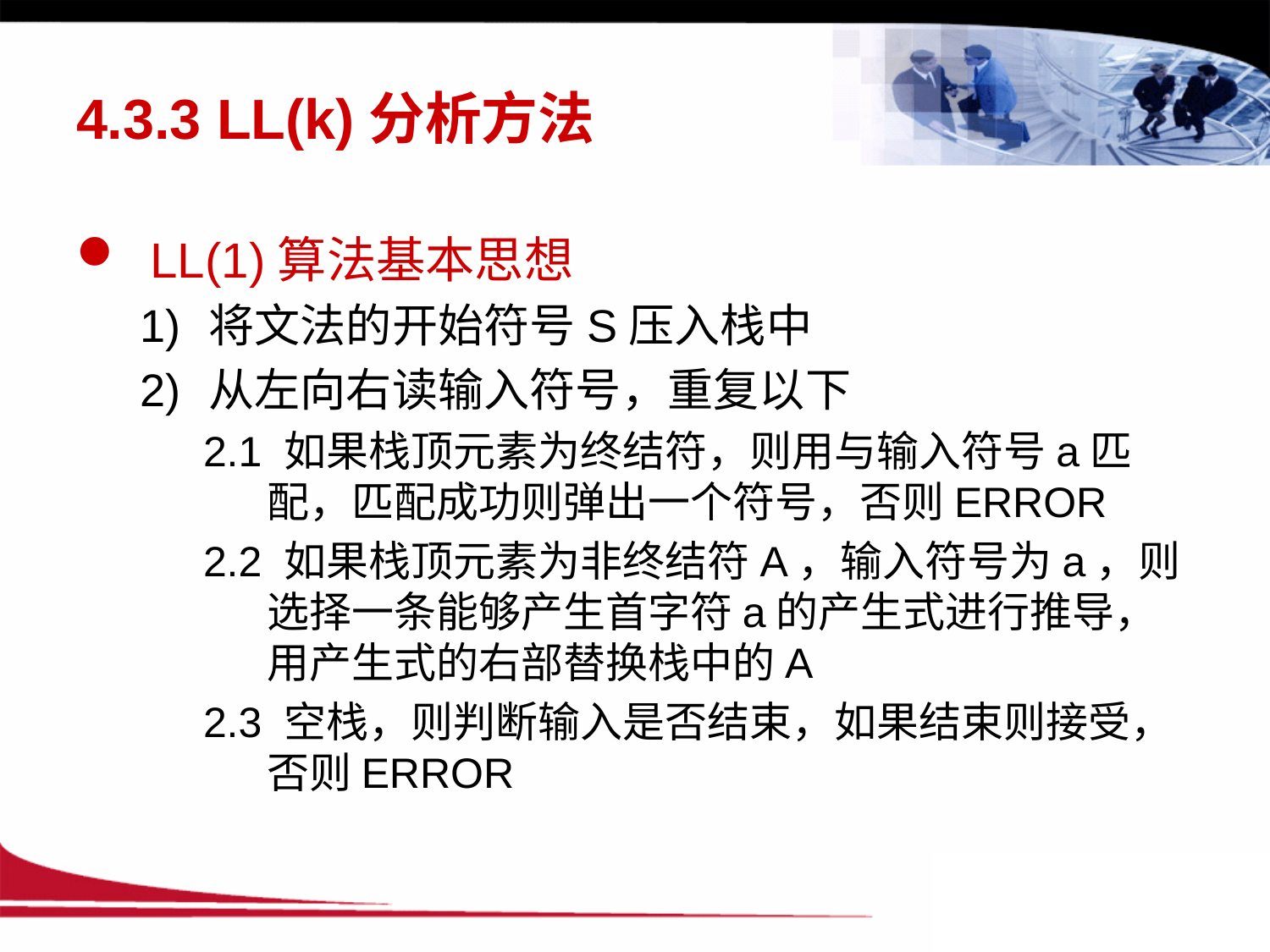

# 4.3.3 LL(k)分析方法
LL(1)算法基本思想
将文法的开始符号S压入栈中
从左向右读输入符号，重复以下
2.1 如果栈顶元素为终结符，则用与输入符号a匹配，匹配成功则弹出一个符号，否则ERROR
2.2 如果栈顶元素为非终结符A，输入符号为a，则选择一条能够产生首字符a的产生式进行推导，用产生式的右部替换栈中的A
2.3 空栈，则判断输入是否结束，如果结束则接受，否则ERROR